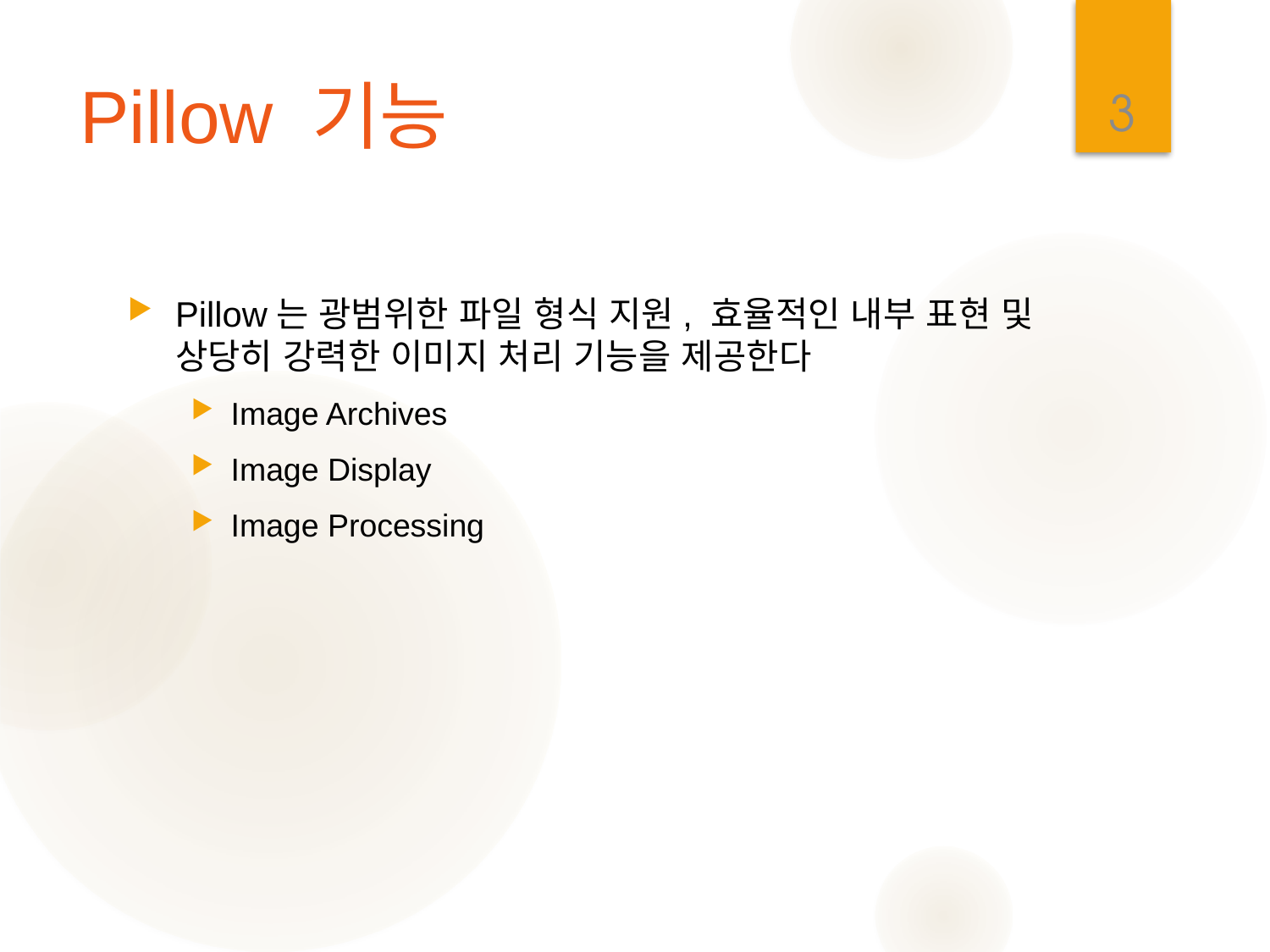

3
# Pillow 기능
Pillow는 광범위한 파일 형식 지원, 효율적인 내부 표현 및 상당히 강력한 이미지 처리 기능을 제공한다
Image Archives
Image Display
Image Processing